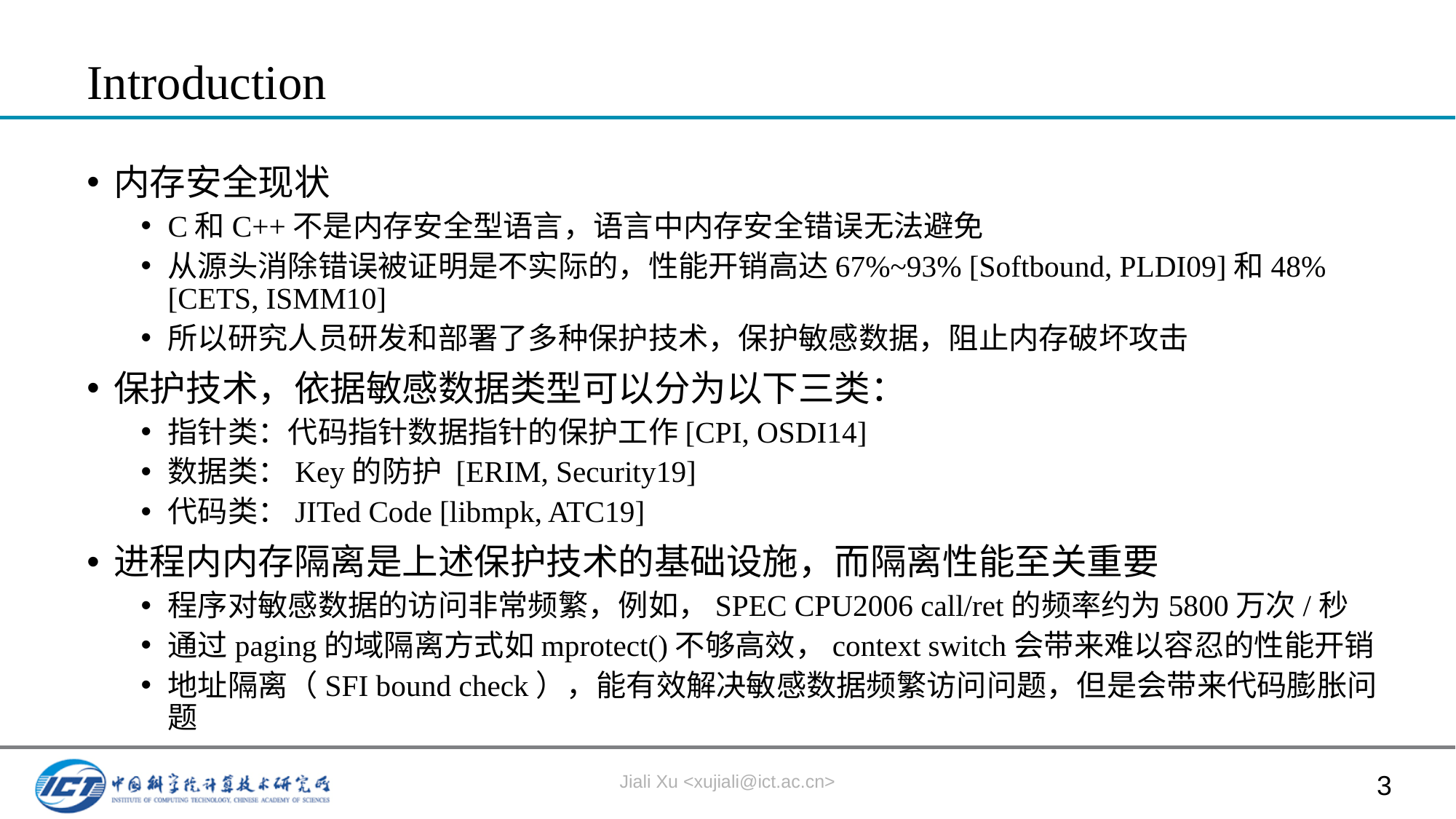

# Introduction
内存安全现状
C和C++不是内存安全型语言，语言中内存安全错误无法避免
从源头消除错误被证明是不实际的，性能开销高达67%~93% [Softbound, PLDI09]和48% [CETS, ISMM10]
所以研究人员研发和部署了多种保护技术，保护敏感数据，阻止内存破坏攻击
保护技术，依据敏感数据类型可以分为以下三类：
指针类：代码指针数据指针的保护工作[CPI, OSDI14]
数据类：Key的防护 [ERIM, Security19]
代码类：JITed Code [libmpk, ATC19]
进程内内存隔离是上述保护技术的基础设施，而隔离性能至关重要
程序对敏感数据的访问非常频繁，例如，SPEC CPU2006 call/ret的频率约为5800万次/秒
通过paging的域隔离方式如mprotect()不够高效，context switch会带来难以容忍的性能开销
地址隔离（SFI bound check），能有效解决敏感数据频繁访问问题，但是会带来代码膨胀问题
Jiali Xu <xujiali@ict.ac.cn>
3